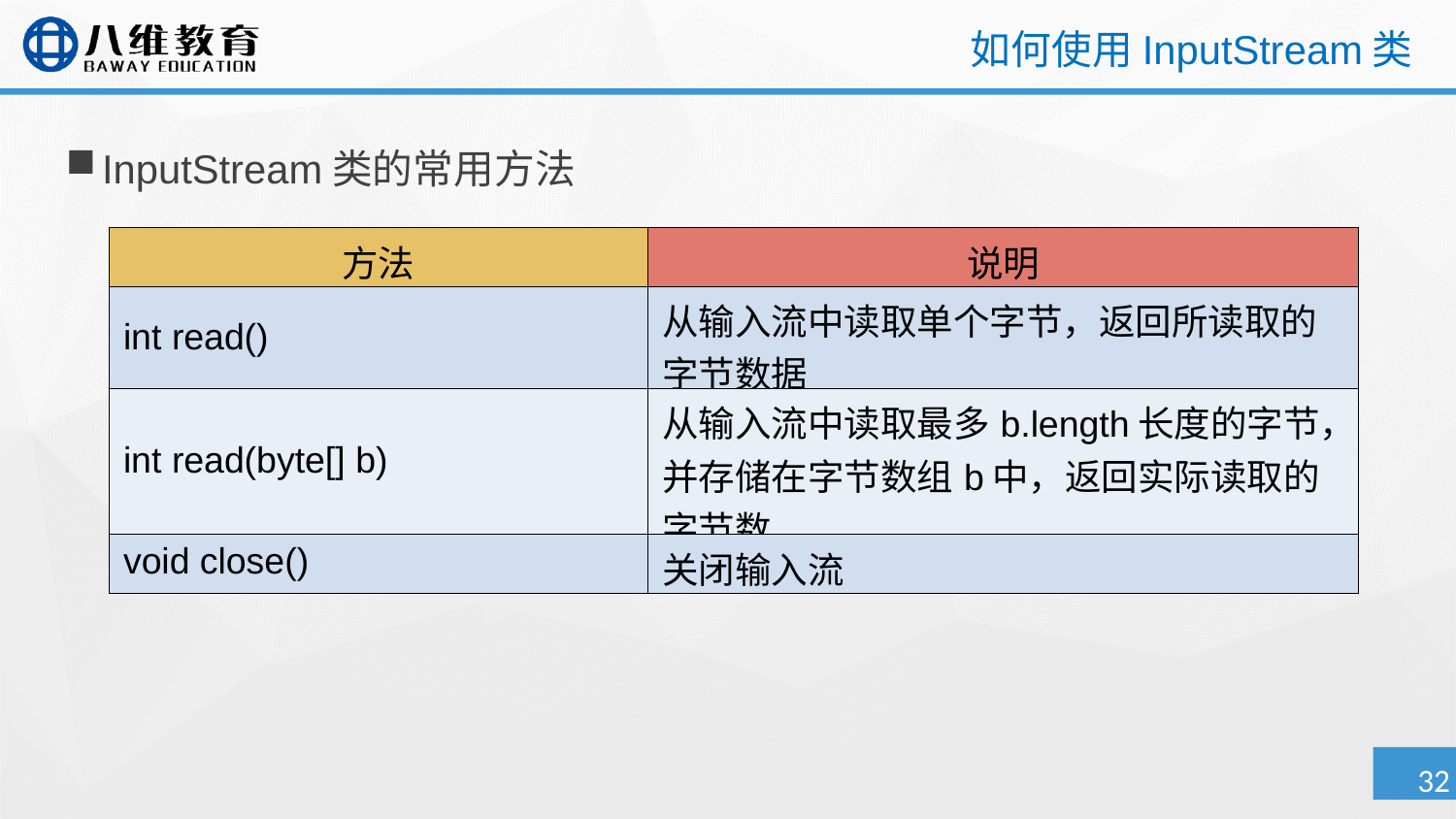

# 如何使用InputStream类
InputStream类的常用方法
| 方法 | 说明 |
| --- | --- |
| int read() | 从输入流中读取单个字节，返回所读取的字节数据 |
| int read(byte[] b) | 从输入流中读取最多b.length长度的字节，并存储在字节数组b中，返回实际读取的字节数 |
| void close() | 关闭输入流 |